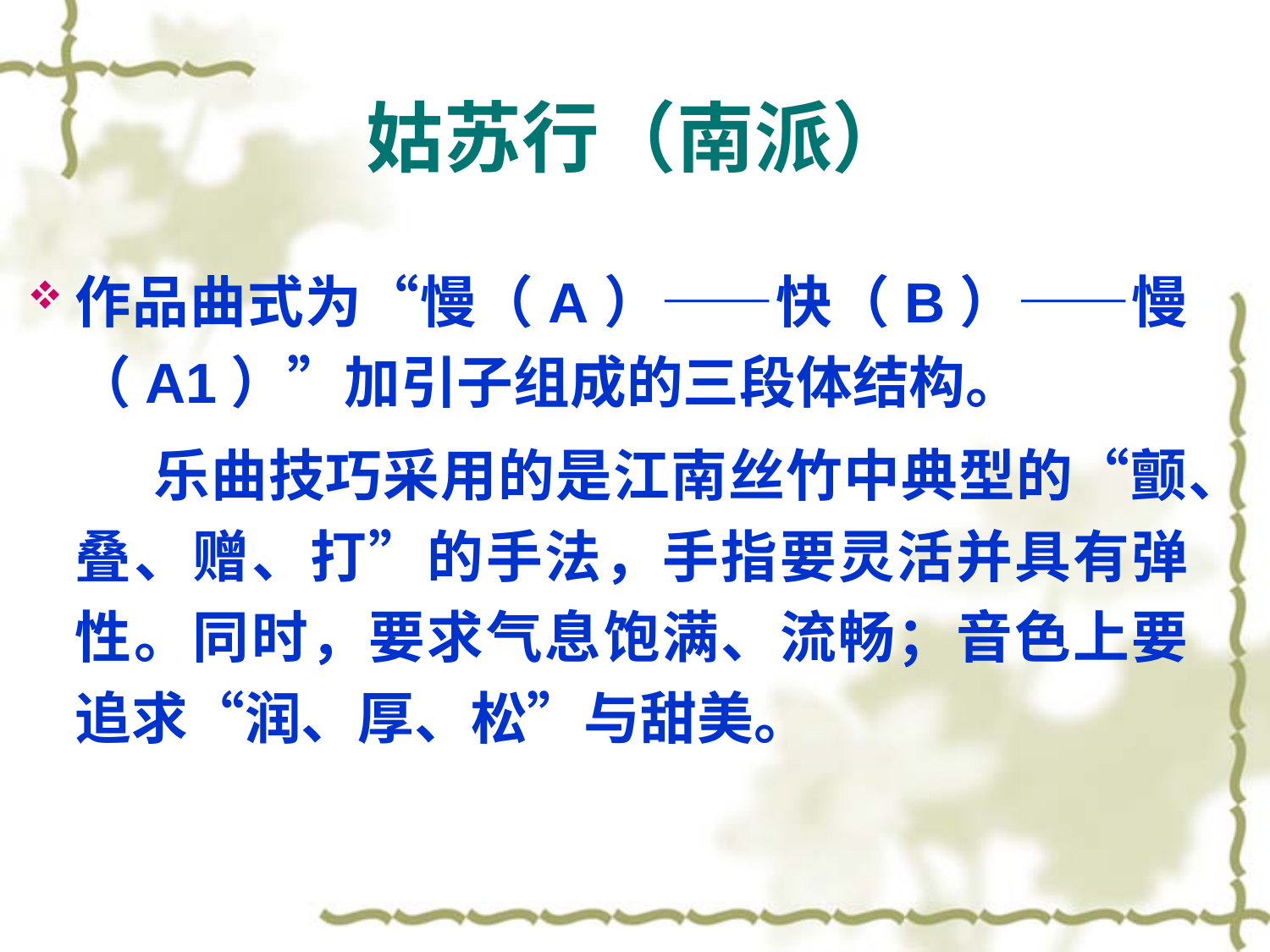

# 姑苏行（南派）
作品曲式为“慢（A）——快（B）——慢（A1）”加引子组成的三段体结构。
        乐曲技巧采用的是江南丝竹中典型的“颤、叠、赠、打”的手法，手指要灵活并具有弹性。同时，要求气息饱满、流畅；音色上要追求“润、厚、松”与甜美。